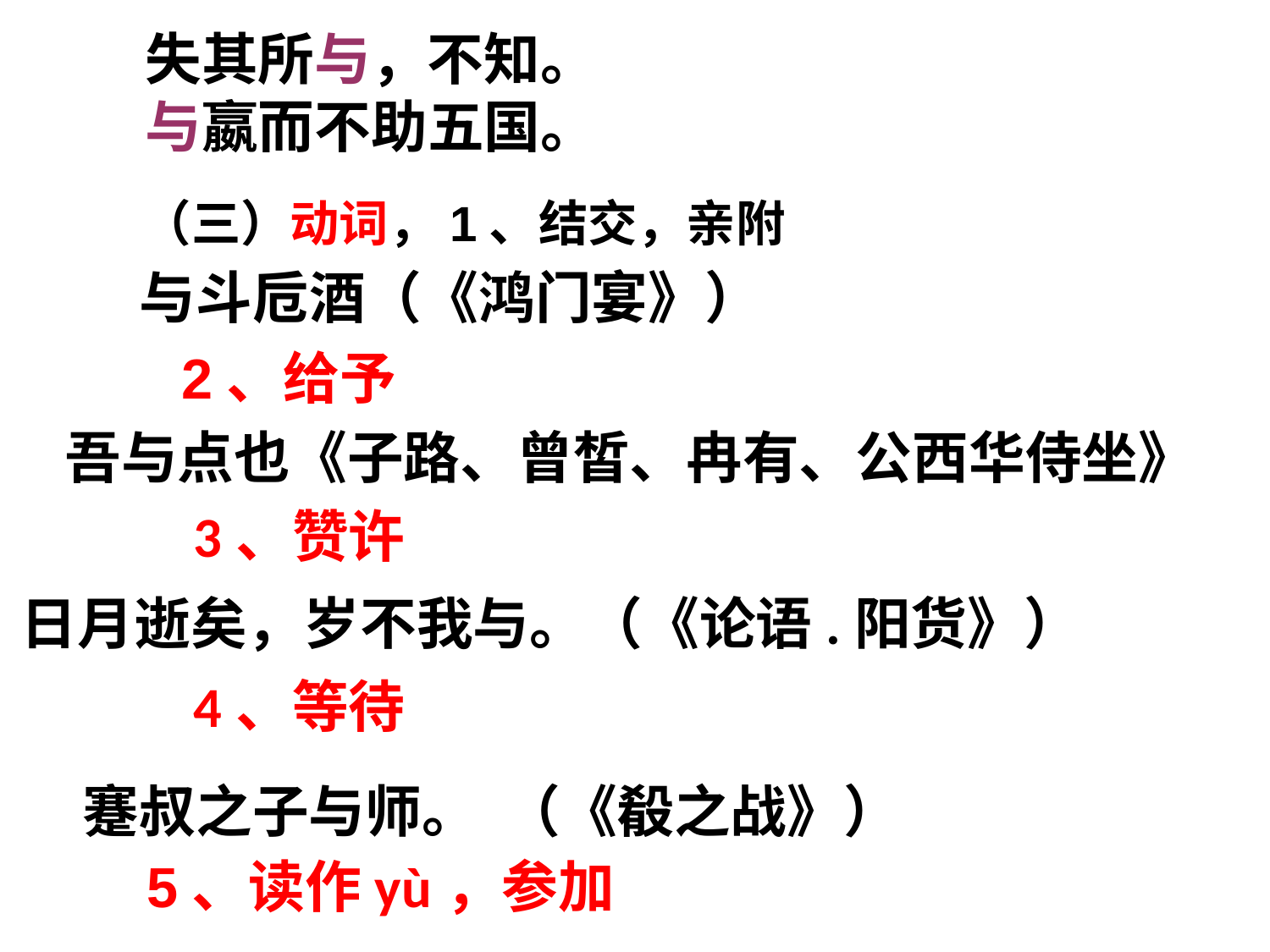

失其所与，不知。
与嬴而不助五国。
（三）动词，1、结交，亲附
与斗卮酒（《鸿门宴》）
2、给予
吾与点也《子路、曾皙、冉有、公西华侍坐》
3、赞许
日月逝矣，岁不我与。（《论语.阳货》）
4、等待
蹇叔之子与师。  （《殽之战》）
5、读作yù，参加